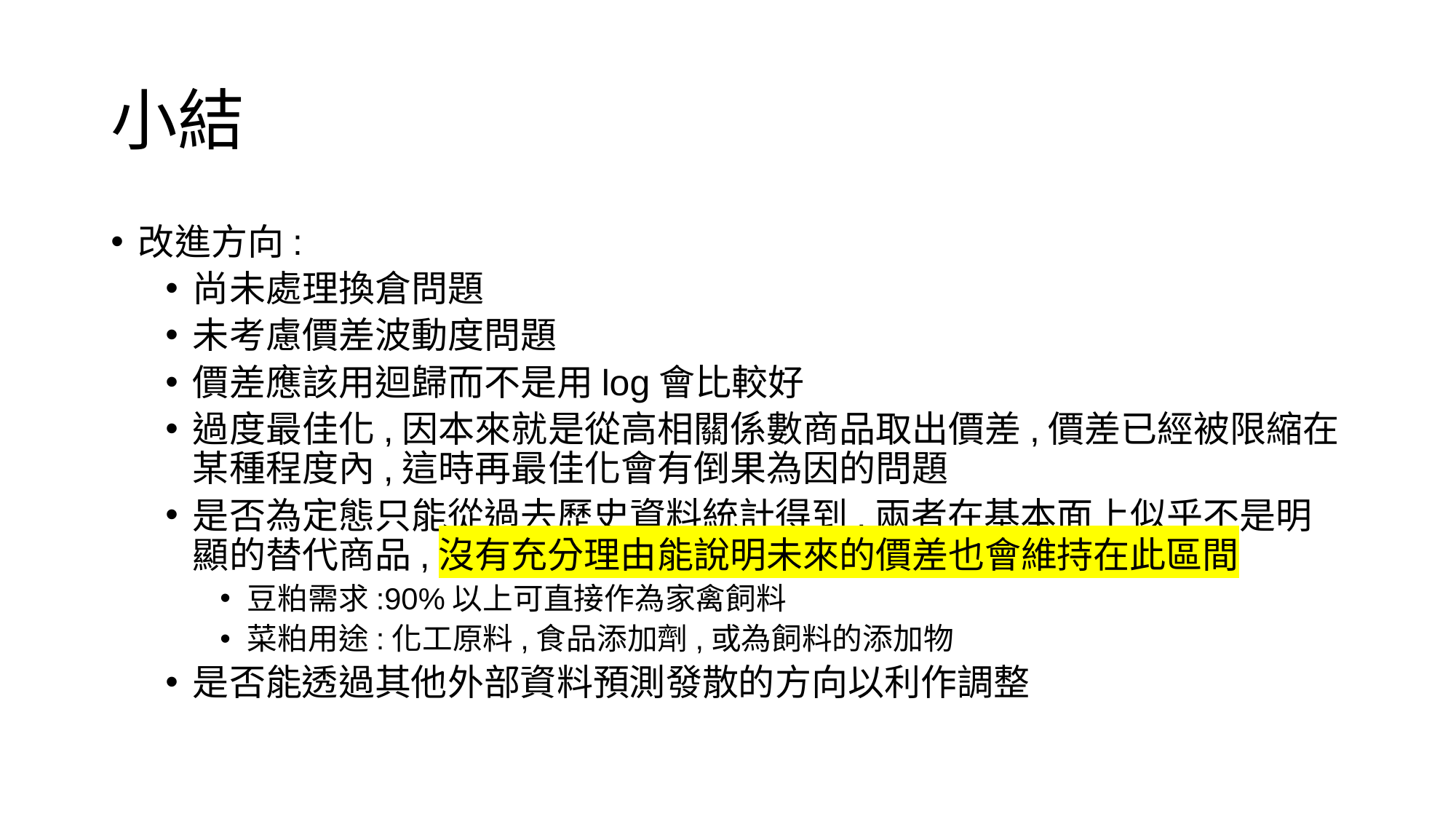

# 小結
改進方向:
尚未處理換倉問題
未考慮價差波動度問題
價差應該用迴歸而不是用log會比較好
過度最佳化,因本來就是從高相關係數商品取出價差,價差已經被限縮在某種程度內,這時再最佳化會有倒果為因的問題
是否為定態只能從過去歷史資料統計得到,兩者在基本面上似乎不是明顯的替代商品,沒有充分理由能說明未來的價差也會維持在此區間
豆粕需求:90%以上可直接作為家禽飼料
菜粕用途:化工原料,食品添加劑,或為飼料的添加物
是否能透過其他外部資料預測發散的方向以利作調整